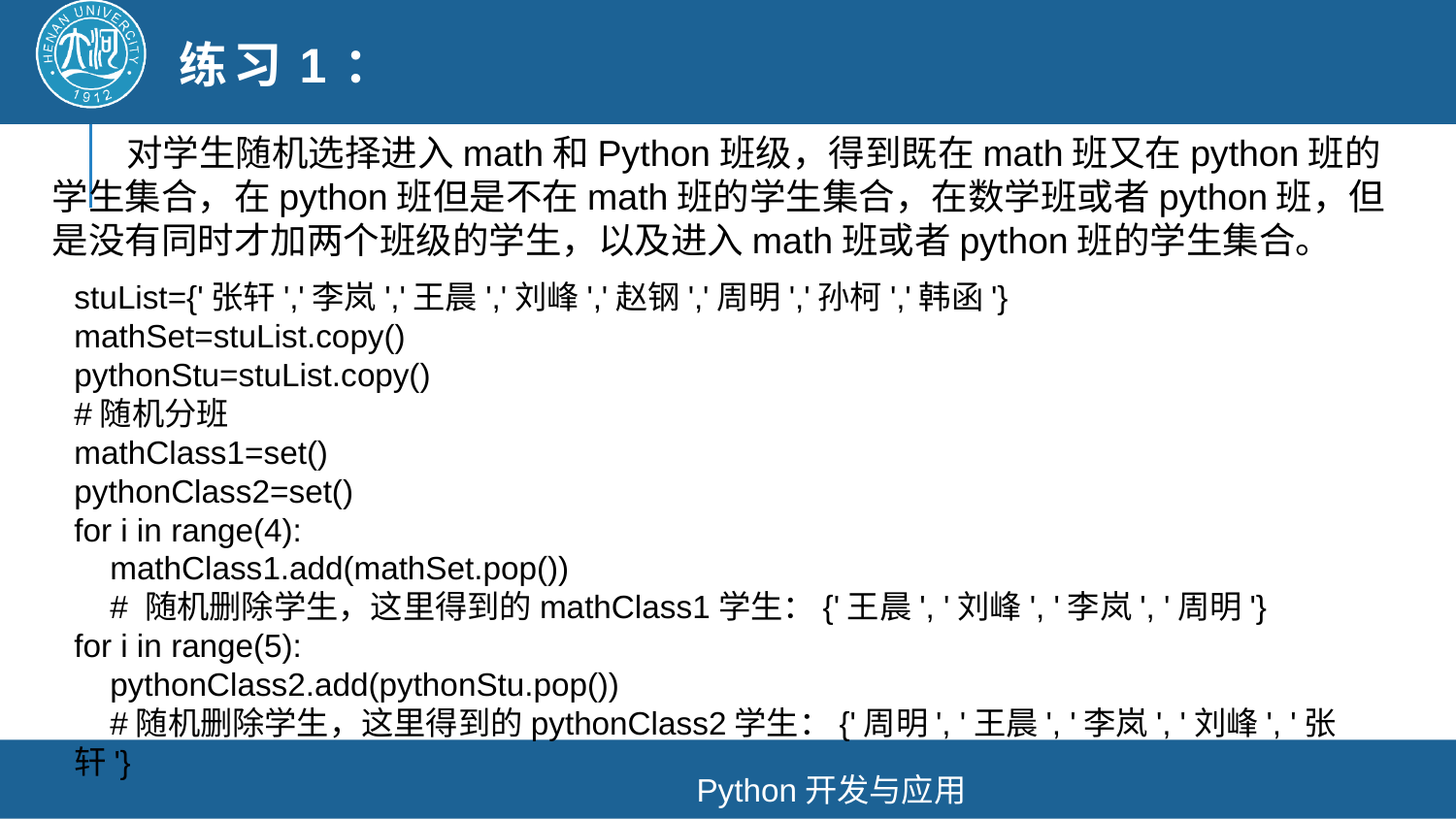

练习1：
        对学生随机选择进入math和Python班级，得到既在math班又在python班的学生集合，在python班但是不在math班的学生集合，在数学班或者python班，但是没有同时才加两个班级的学生，以及进入math班或者python班的学生集合。
stuList={'张轩','李岚','王晨','刘峰','赵钢','周明','孙柯','韩函'}
mathSet=stuList.copy()
pythonStu=stuList.copy()
#随机分班
mathClass1=set()
pythonClass2=set()
for i in range(4):
    mathClass1.add(mathSet.pop())
    # 随机删除学生，这里得到的mathClass1学生：{'王晨', '刘峰', '李岚', '周明'}
for i in range(5):
    pythonClass2.add(pythonStu.pop())
    #随机删除学生，这里得到的pythonClass2学生：{'周明', '王晨', '李岚', '刘峰', '张轩'}

Python开发与应用
38